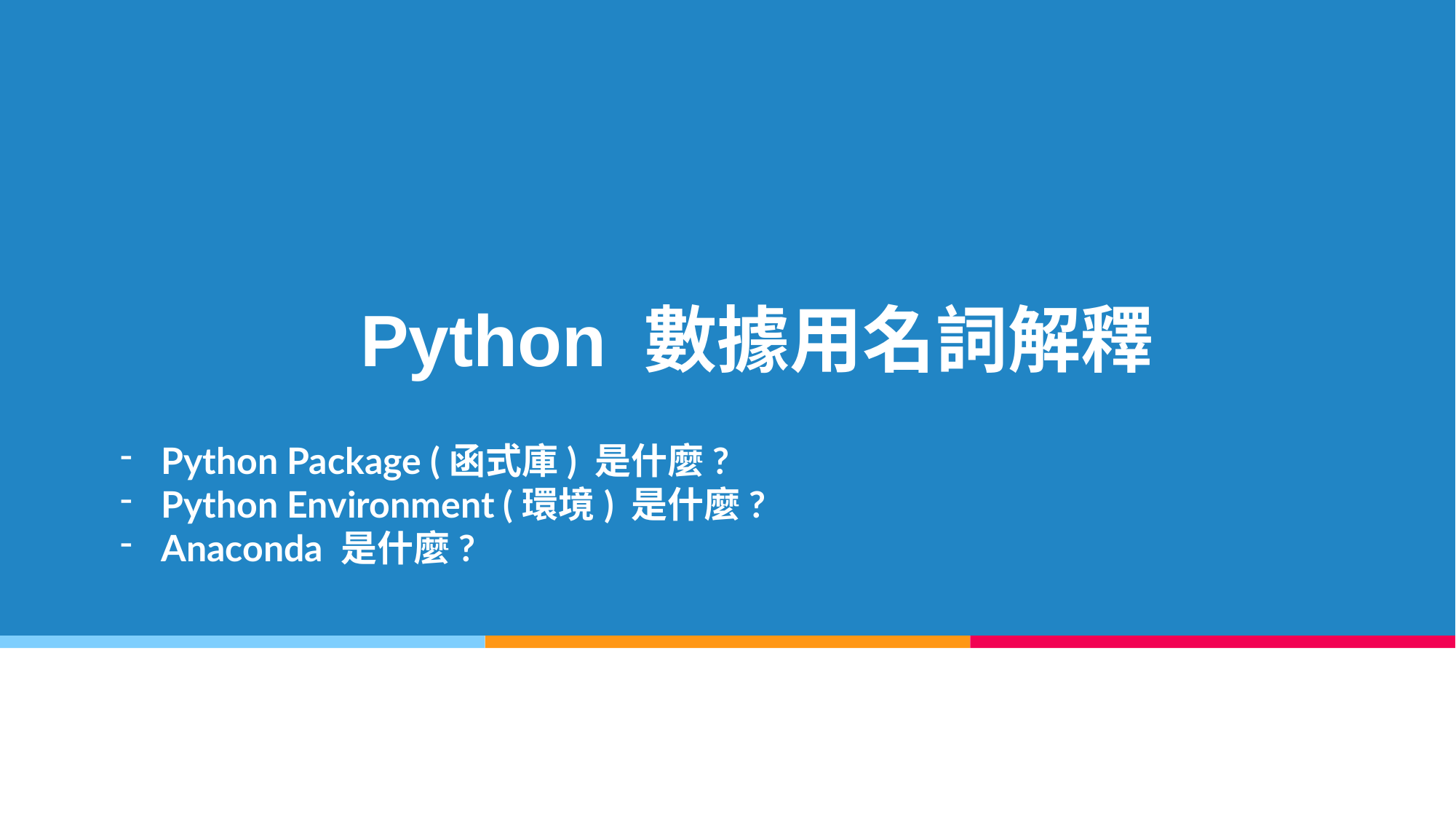

# Python 數據用名詞解釋
Python Package (函式庫) 是什麼?
Python Environment (環境) 是什麼?
Anaconda 是什麼?